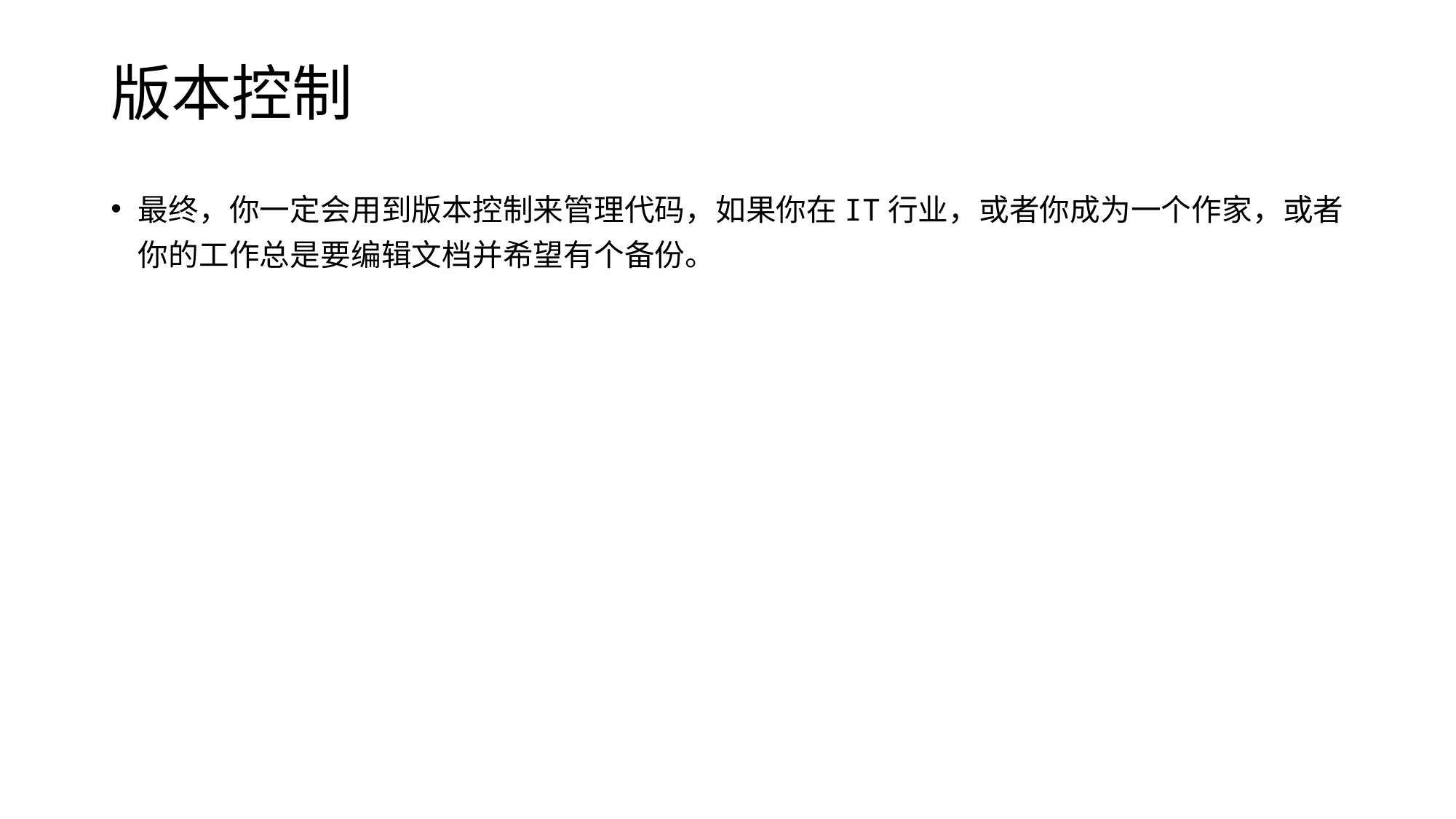

# 版本控制
最终，你一定会用到版本控制来管理代码，如果你在IT行业，或者你成为一个作家，或者你的工作总是要编辑文档并希望有个备份。